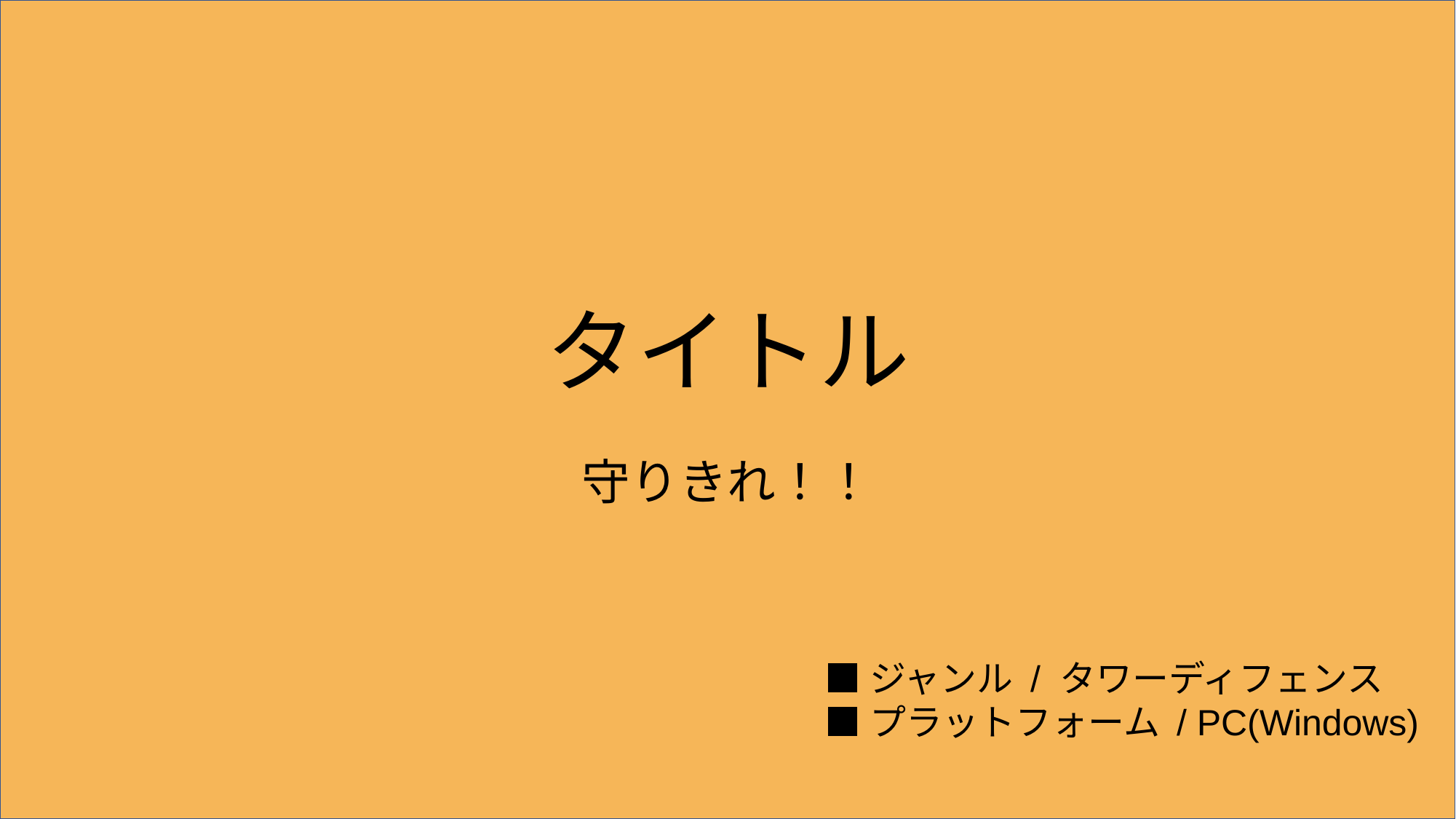

タイトル
守りきれ！！
■ジャンル / タワーディフェンス
■プラットフォーム / PC(Windows)